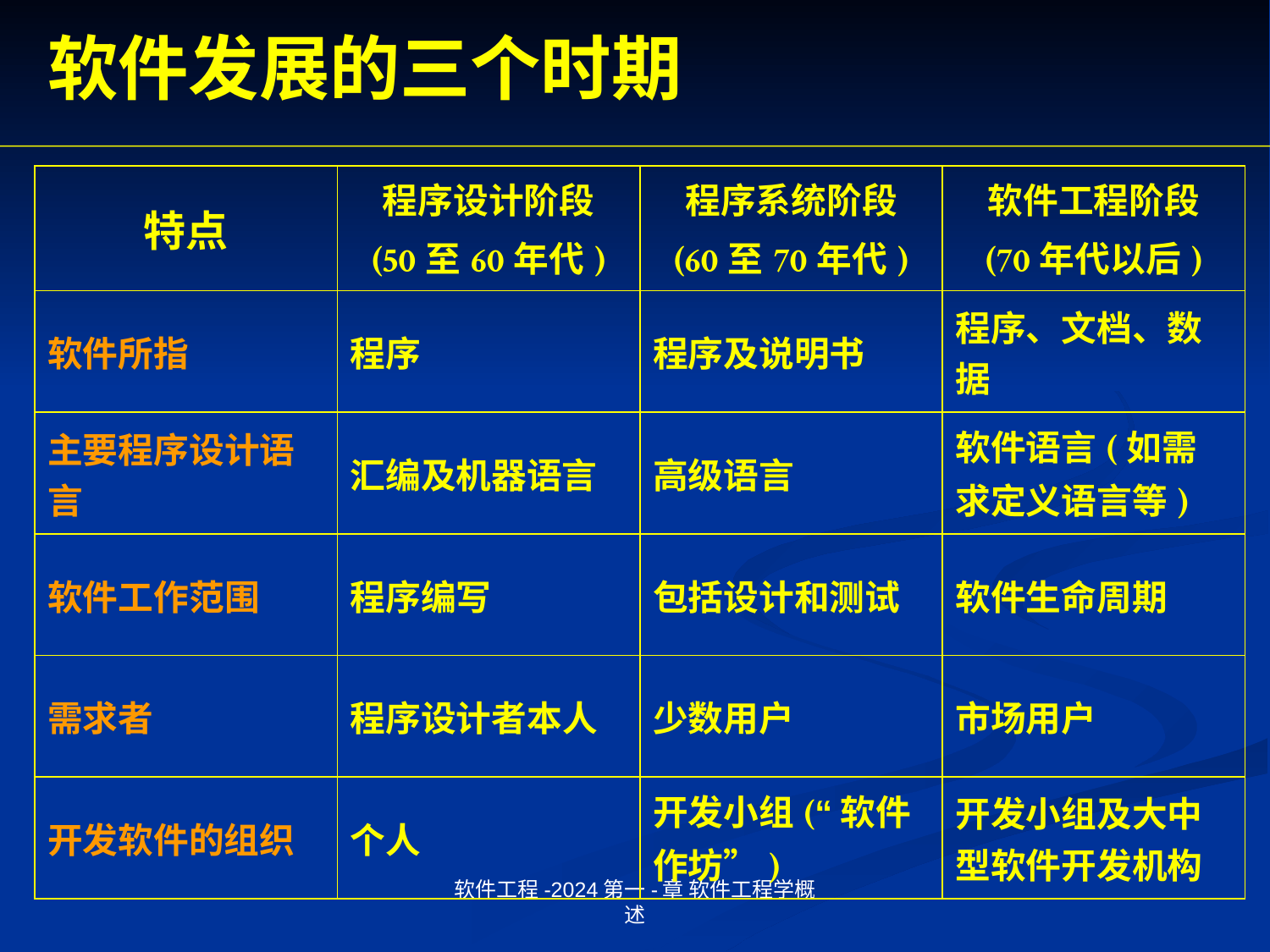

# 软件发展的三个时期

| 特点 | 程序设计阶段 (50至60年代) | 程序系统阶段 (60至70年代) | 软件工程阶段 (70年代以后) |
| --- | --- | --- | --- |
| 软件所指 | 程序 | 程序及说明书 | 程序、文档、数据 |
| 主要程序设计语言 | 汇编及机器语言 | 高级语言 | 软件语言(如需求定义语言等) |
| 软件工作范围 | 程序编写 | 包括设计和测试 | 软件生命周期 |
| 需求者 | 程序设计者本人 | 少数用户 | 市场用户 |
| 开发软件的组织 | 个人 | 开发小组(“软件作坊”) | 开发小组及大中型软件开发机构 |
软件工程-2024第一-章 软件工程学概述
17